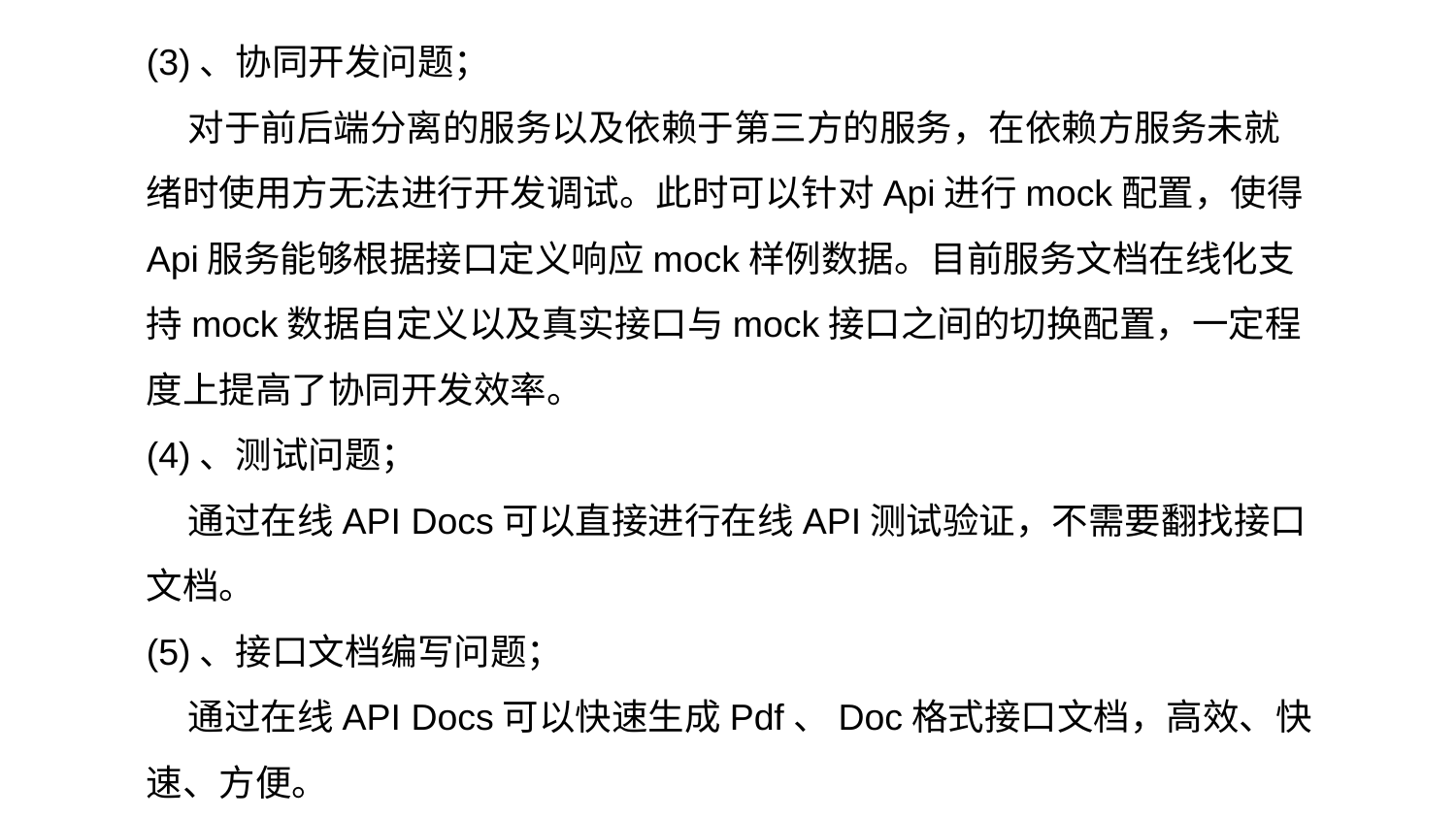

(3)、协同开发问题；
    对于前后端分离的服务以及依赖于第三方的服务，在依赖方服务未就绪时使用方无法进行开发调试。此时可以针对Api进行mock配置，使得Api服务能够根据接口定义响应mock样例数据。目前服务文档在线化支持mock数据自定义以及真实接口与mock接口之间的切换配置，一定程度上提高了协同开发效率。
(4)、测试问题；
    通过在线API Docs可以直接进行在线API测试验证，不需要翻找接口文档。
(5)、接口文档编写问题；
    通过在线API Docs可以快速生成Pdf、Doc格式接口文档，高效、快速、方便。